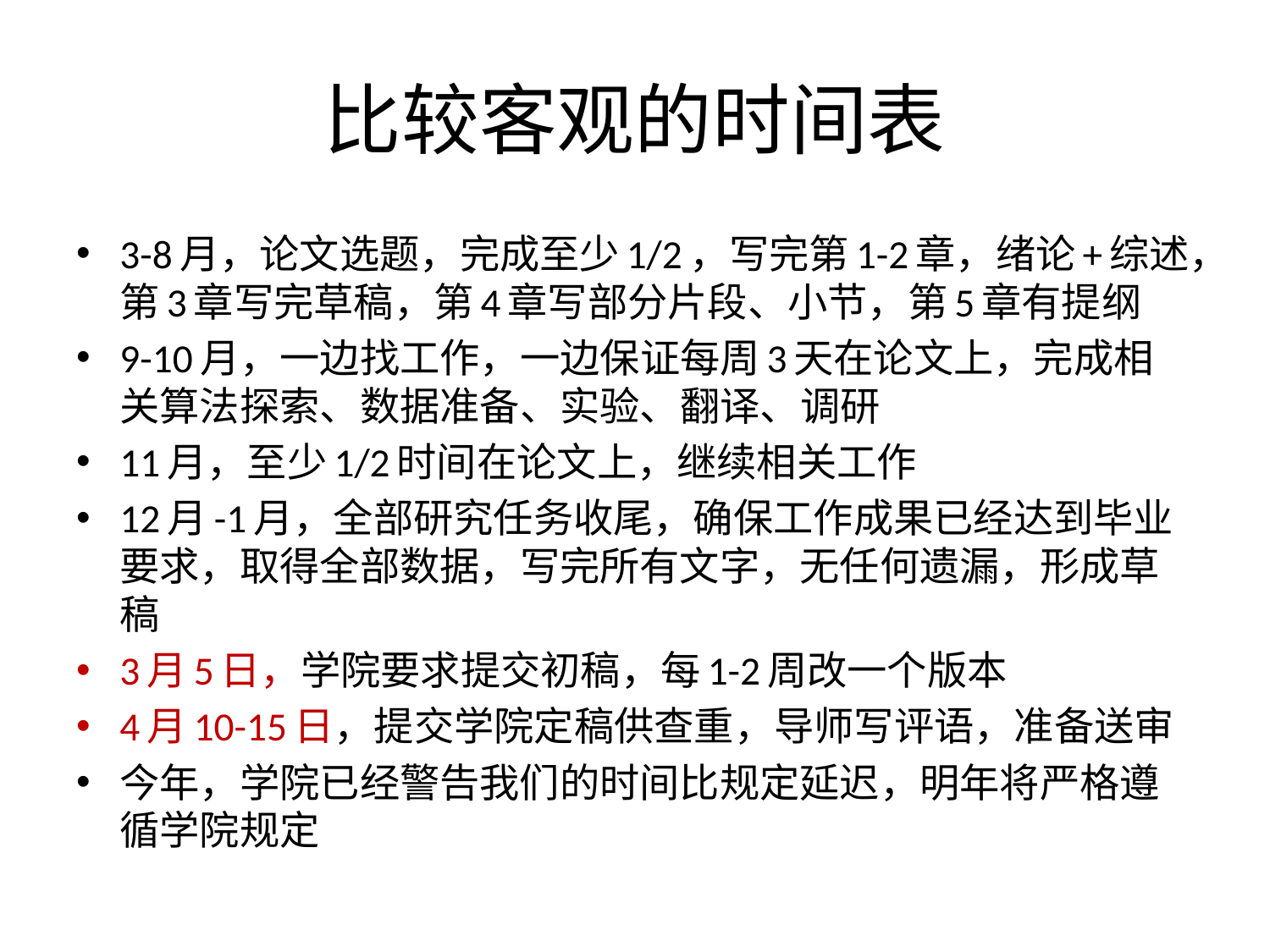

# 比较客观的时间表
3-8月，论文选题，完成至少1/2，写完第1-2章，绪论+综述，第3章写完草稿，第4章写部分片段、小节，第5章有提纲
9-10月，一边找工作，一边保证每周3天在论文上，完成相关算法探索、数据准备、实验、翻译、调研
11月，至少1/2时间在论文上，继续相关工作
12月-1月，全部研究任务收尾，确保工作成果已经达到毕业要求，取得全部数据，写完所有文字，无任何遗漏，形成草稿
3月5日，学院要求提交初稿，每1-2周改一个版本
4月10-15日，提交学院定稿供查重，导师写评语，准备送审
今年，学院已经警告我们的时间比规定延迟，明年将严格遵循学院规定